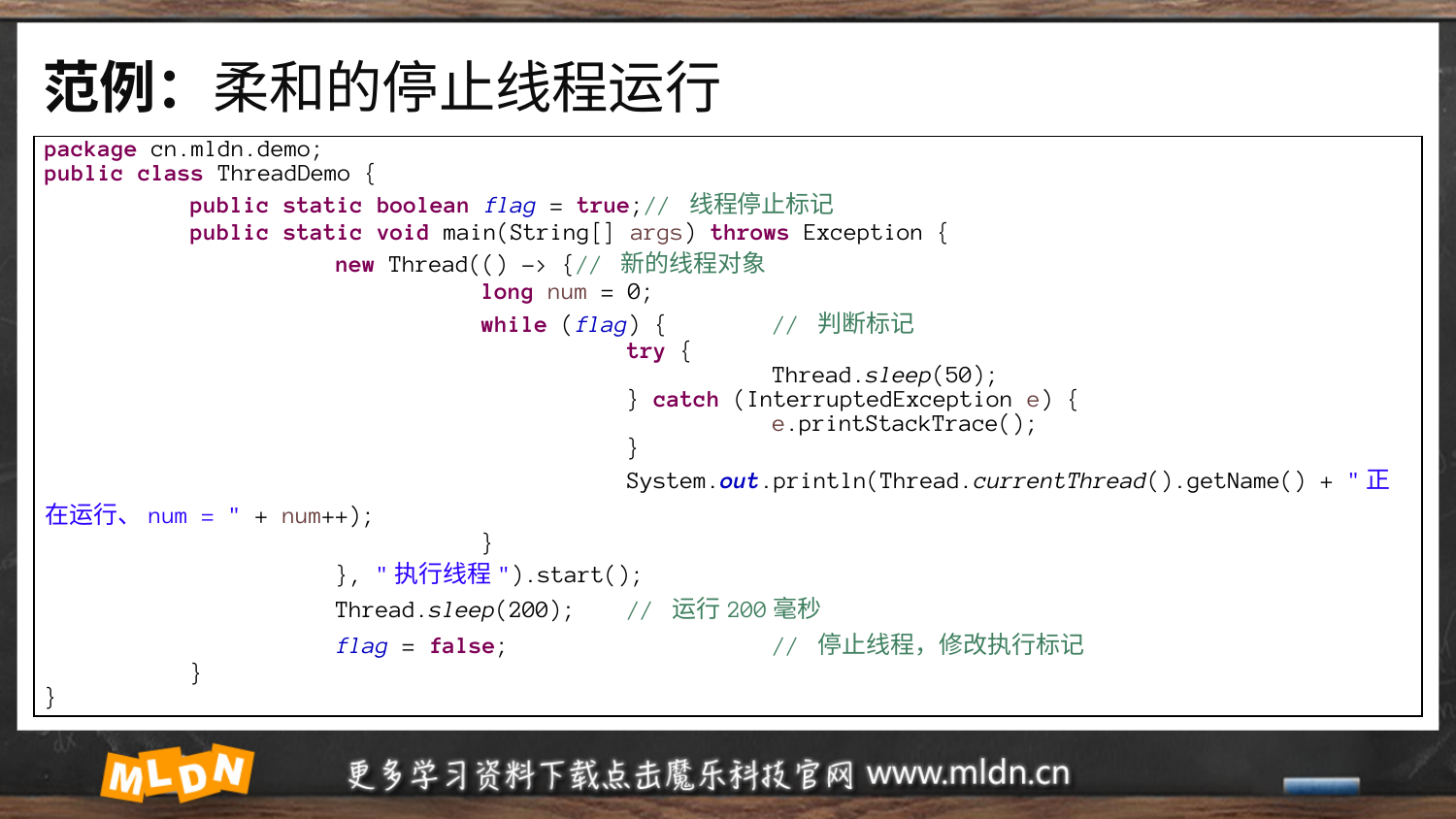

# 范例：柔和的停止线程运行
| package cn.mldn.demo; public class ThreadDemo { public static boolean flag = true;// 线程停止标记 public static void main(String[] args) throws Exception { new Thread(() -> {// 新的线程对象 long num = 0; while (flag) { // 判断标记 try { Thread.sleep(50); } catch (InterruptedException e) { e.printStackTrace(); } System.out.println(Thread.currentThread().getName() + "正在运行、num = " + num++); } }, "执行线程").start(); Thread.sleep(200); // 运行200毫秒 flag = false; // 停止线程，修改执行标记 } } |
| --- |